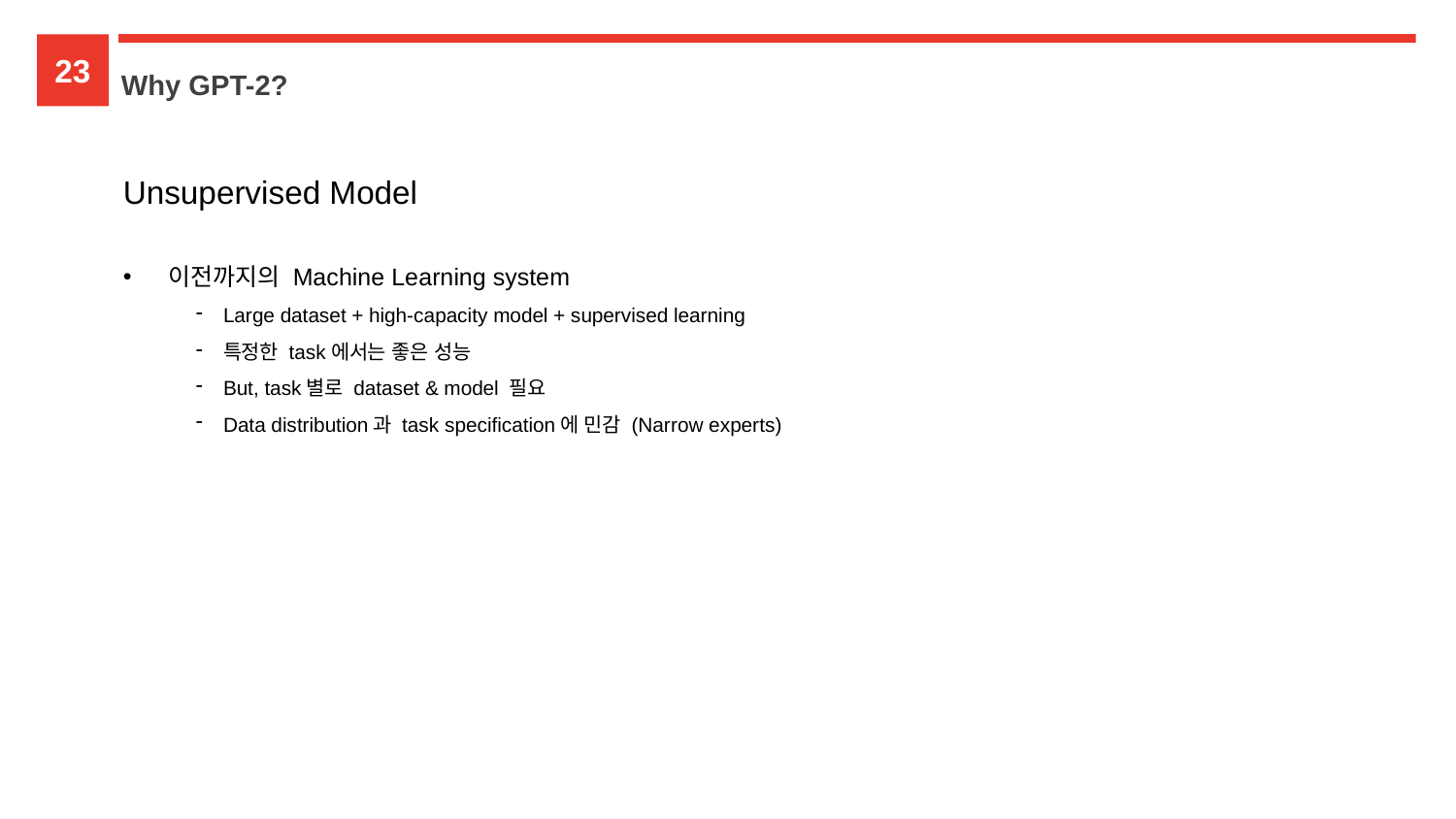

23
Why GPT-2?
Unsupervised Model

이전까지의 Machine Learning system
Large dataset + high-capacity model + supervised learning
특정한 task에서는 좋은 성능
But, task별로 dataset & model 필요
Data distribution과 task specification에 민감 (Narrow experts)